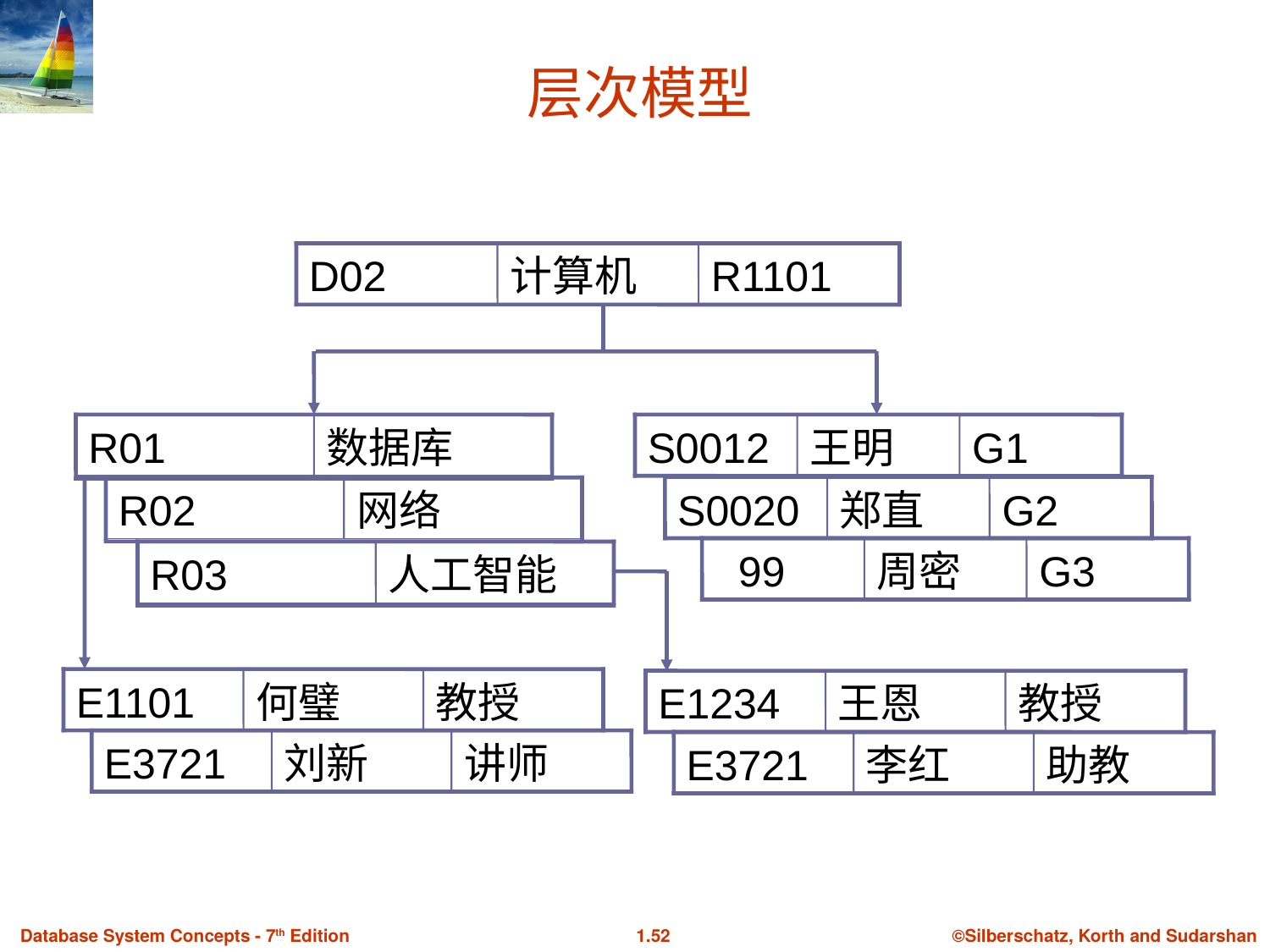

# 层次模型
D02

计算机

R1101

R01

数据库

S0012

王明

G1

S0020

郑直

G2

R02

网络

  99

周密

G3

R03

人工智能

E1101

何璧

教授

E1234

王恩

教授

E3721

刘新

讲师

E3721

李红

助教